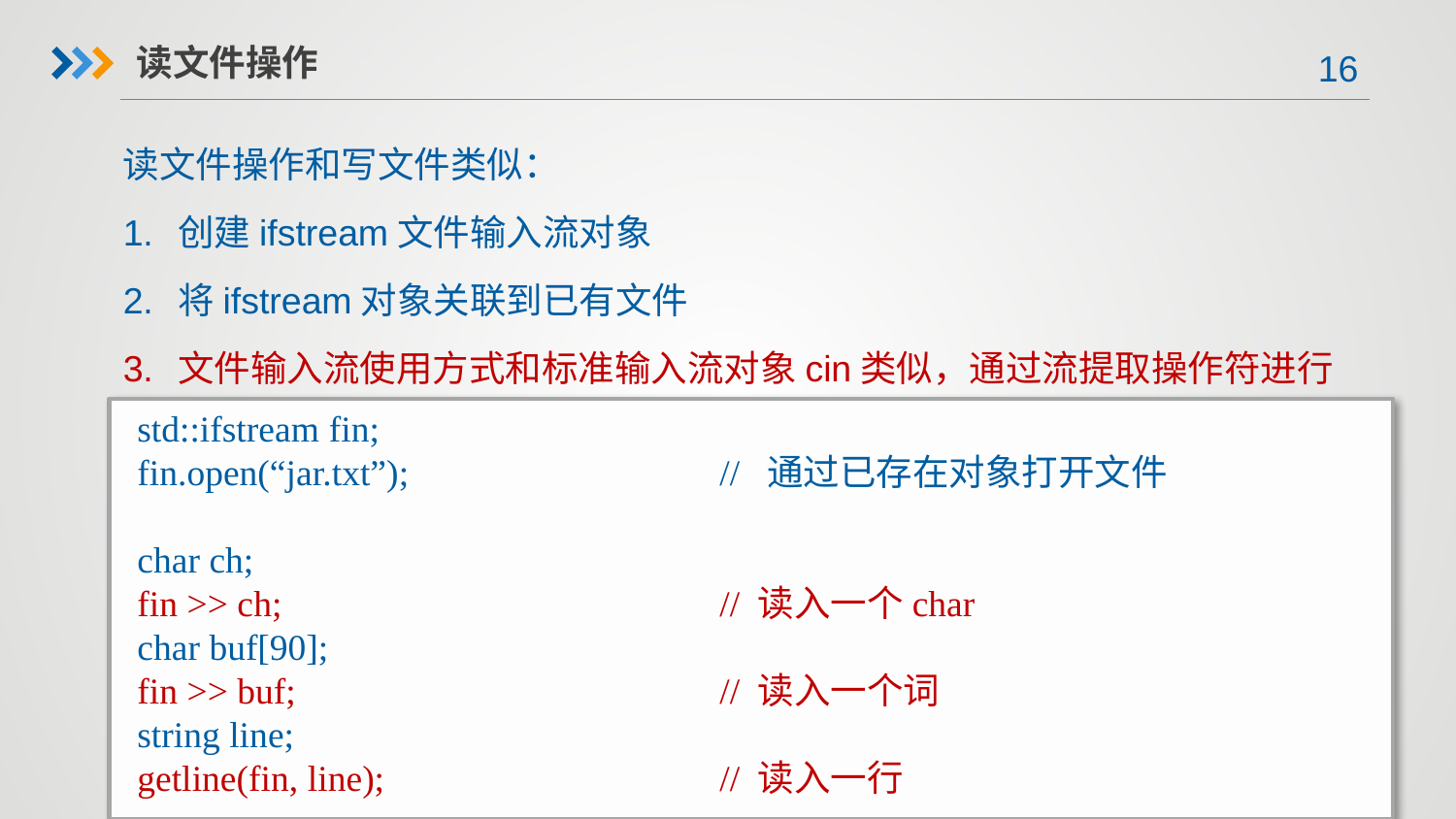

读文件操作
读文件操作和写文件类似：
创建ifstream文件输入流对象
将ifstream对象关联到已有文件
文件输入流使用方式和标准输入流对象cin类似，通过流提取操作符进行

std::ifstream fin;
fin.open(“jar.txt”);			//  通过已存在对象打开文件

char ch;
fin >> ch;				// 读入一个char
char buf[90];
fin >> buf;			// 读入一个词
string line;
getline(fin, line);			// 读入一行